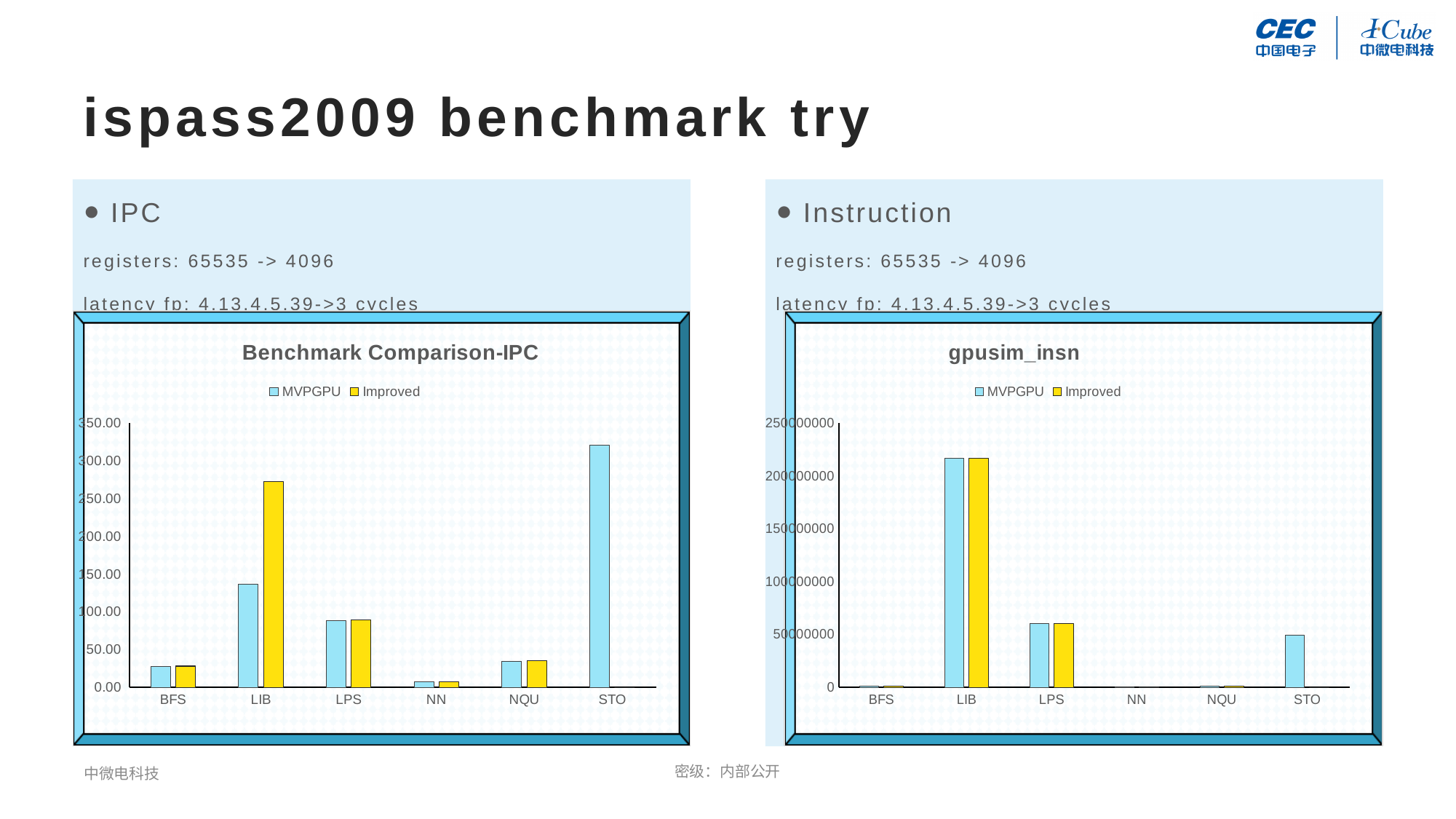

# ispass2009 benchmark try
IPC
registers: 65535 -> 4096
latency fp: 4,13,4,5,39->3 cycles

Instruction
registers: 65535 -> 4096
latency fp: 4,13,4,5,39->3 cycles

### Chart: Benchmark Comparison-IPC

| Category | MVPGPU | Improved |
|---|---|---|
| BFS | 27.8445229681979 | 28.1262458471761 |
| LIB | 136.487684729064 | 272.195945945946 |
| LPS | 88.8540925266904 | 89.8143459915612 |
| NN | 7.01541850220264 | 7.28927680798005 |
| NQU | 34.5924242424242 | 35.6734375 |
| STO | 320.905511811024 | 0.0 |

### Chart: gpusim_insn

| Category | MVPGPU | Improved |
|---|---|---|
| BFS | 1379435.0 | 1378869.0 |
| LIB | 217057400.0 | 217057280.0 |
| LPS | 60049880.0 | 60049880.0 |
| NN | 208058.0 | 208058.0 |
| NQU | 1255730.0 | 1255730.0 |
| STO | 49029120.0 | 0.0 |
中微电科技
密级：内部公开
36